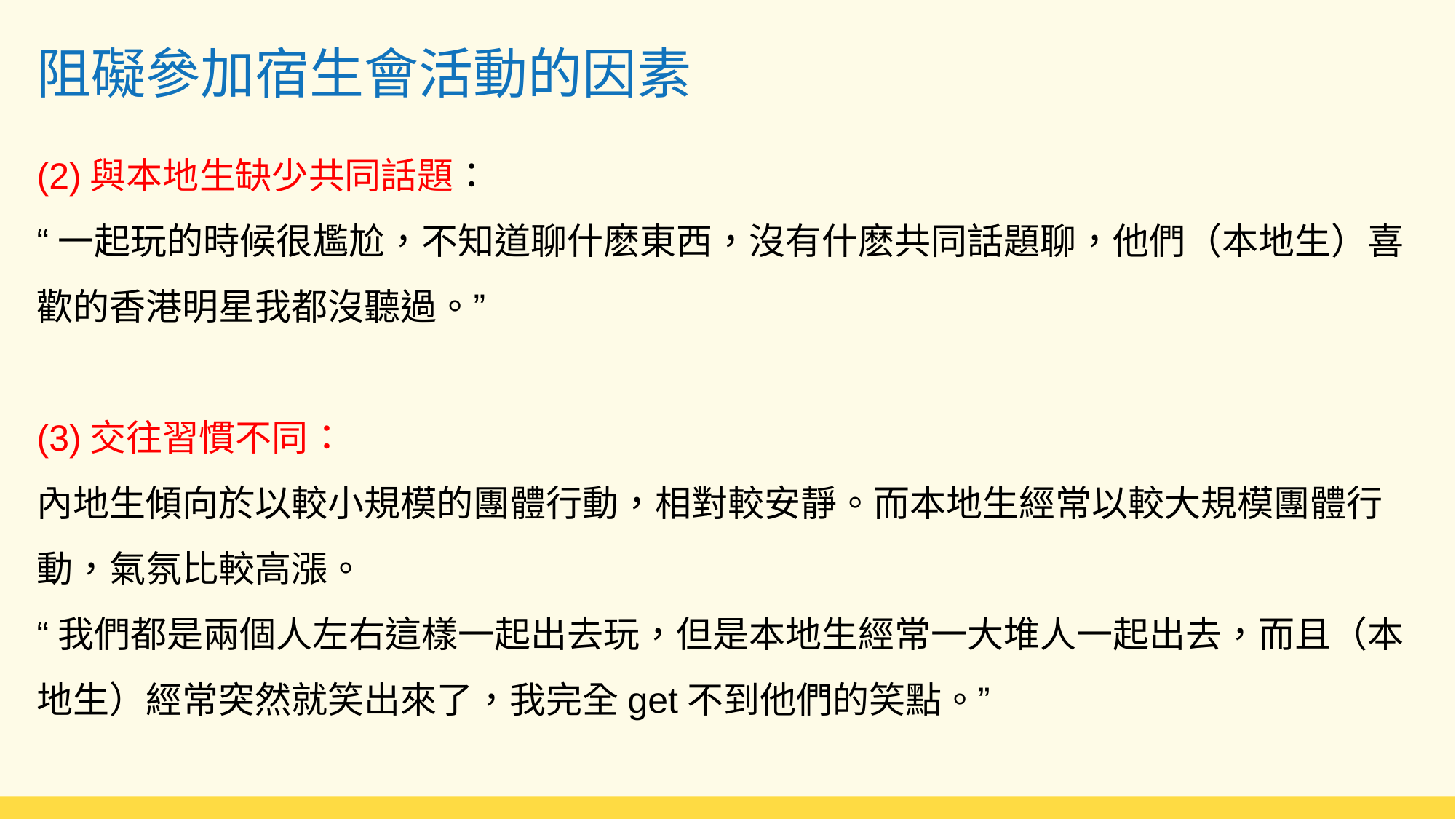

阻礙參加宿生會活動的因素
(2)與本地生缺少共同話題：
“一起玩的時候很尷尬，不知道聊什麽東西，沒有什麽共同話題聊，他們（本地生）喜歡的香港明星我都沒聽過。”

(3)交往習慣不同：
內地生傾向於以較小規模的團體行動，相對較安靜。而本地生經常以較大規模團體行動，氣氛比較高漲。
“我們都是兩個人左右這樣一起出去玩，但是本地生經常一大堆人一起出去，而且（本地生）經常突然就笑出來了，我完全get不到他們的笑點。”